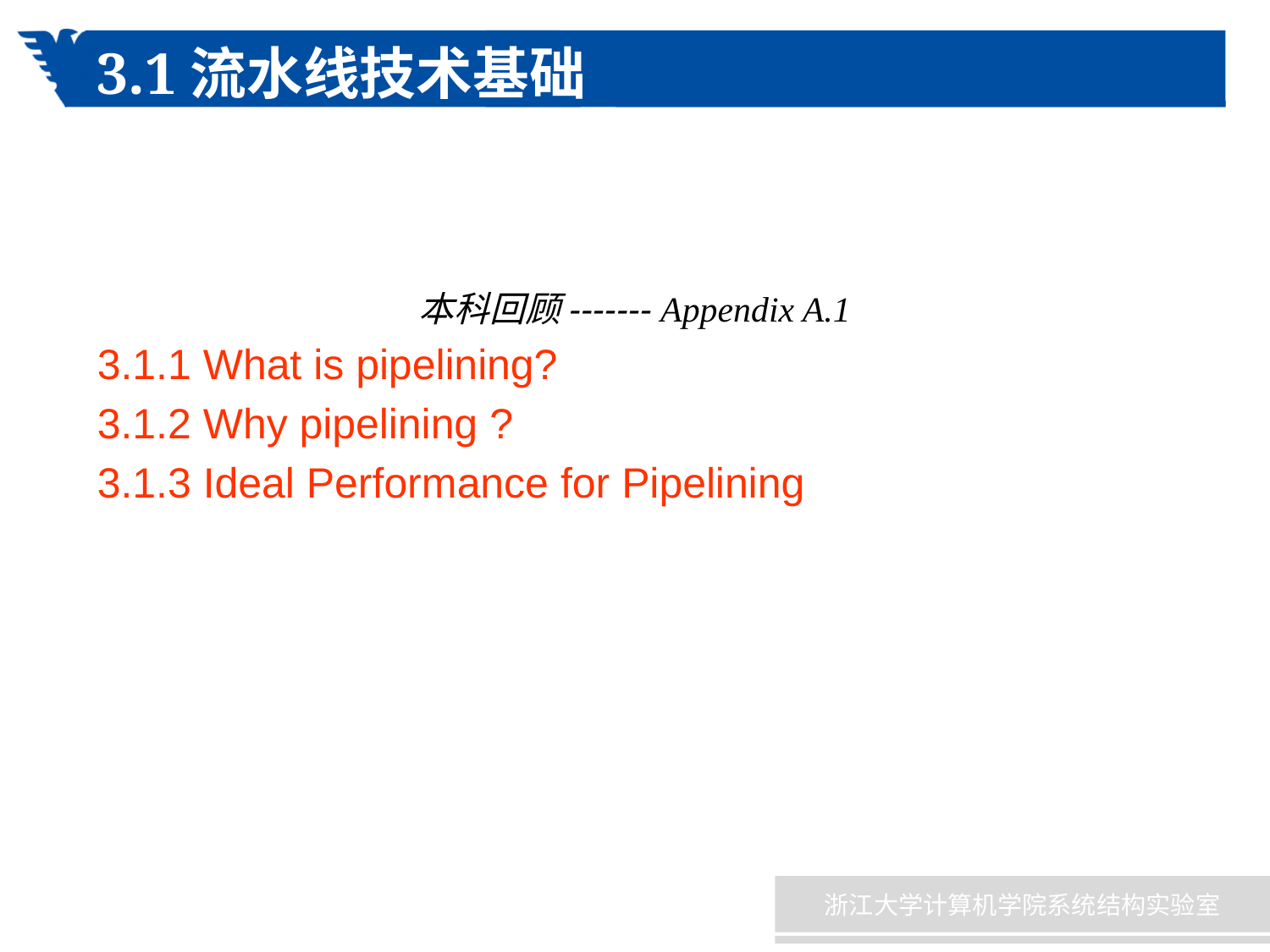

# 3.1流水线技术基础

本科回顾------- Appendix A.1
3.1.1 What is pipelining?
3.1.2 Why pipelining ?
3.1.3 Ideal Performance for Pipelining